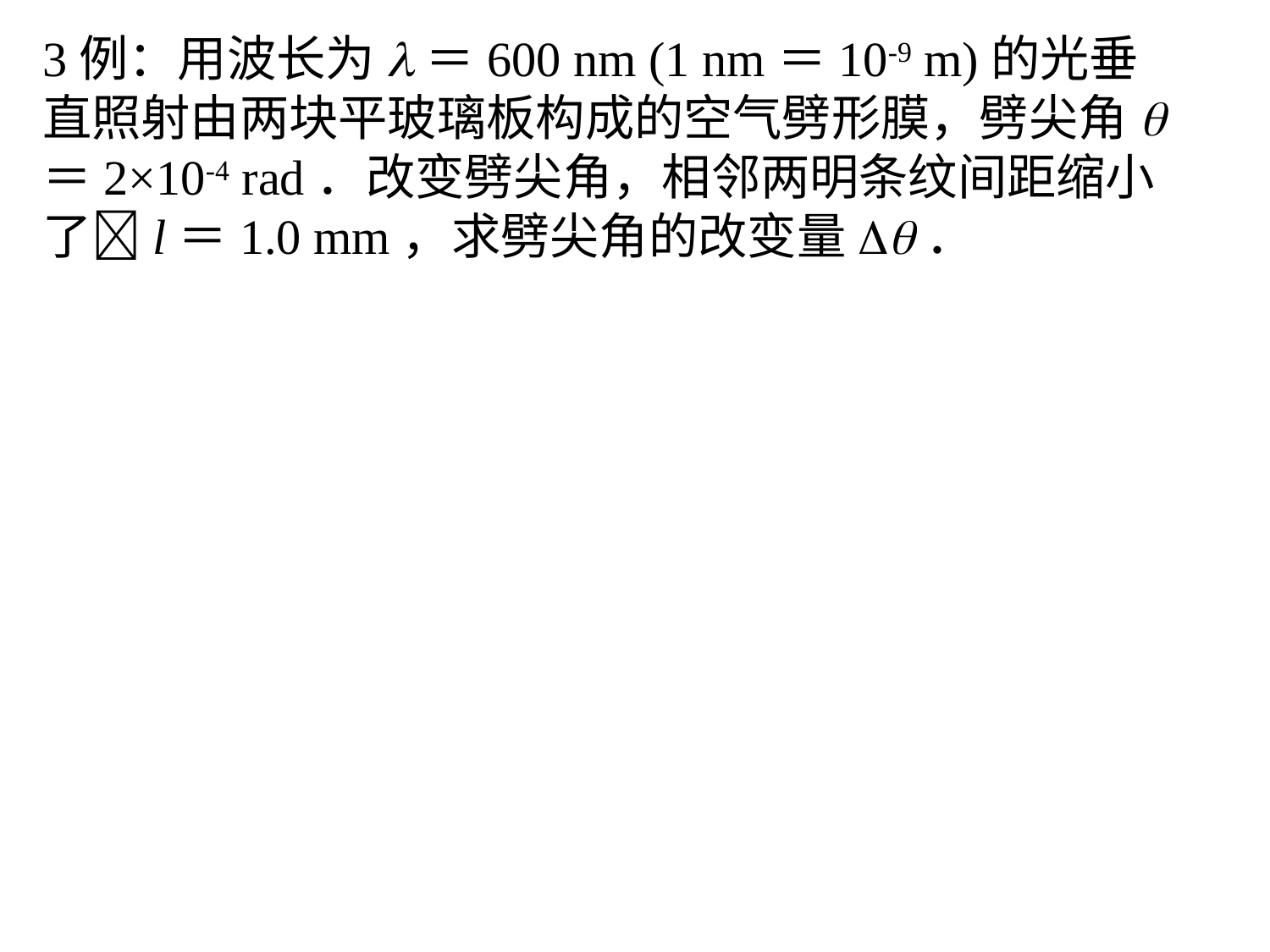

3例：用波长为λ＝600 nm (1 nm＝10-9 m)的光垂直照射由两块平玻璃板构成的空气劈形膜，劈尖角θ＝2×10-4 rad．改变劈尖角，相邻两明条纹间距缩小了Δl＝1.0 mm，求劈尖角的改变量Δθ．